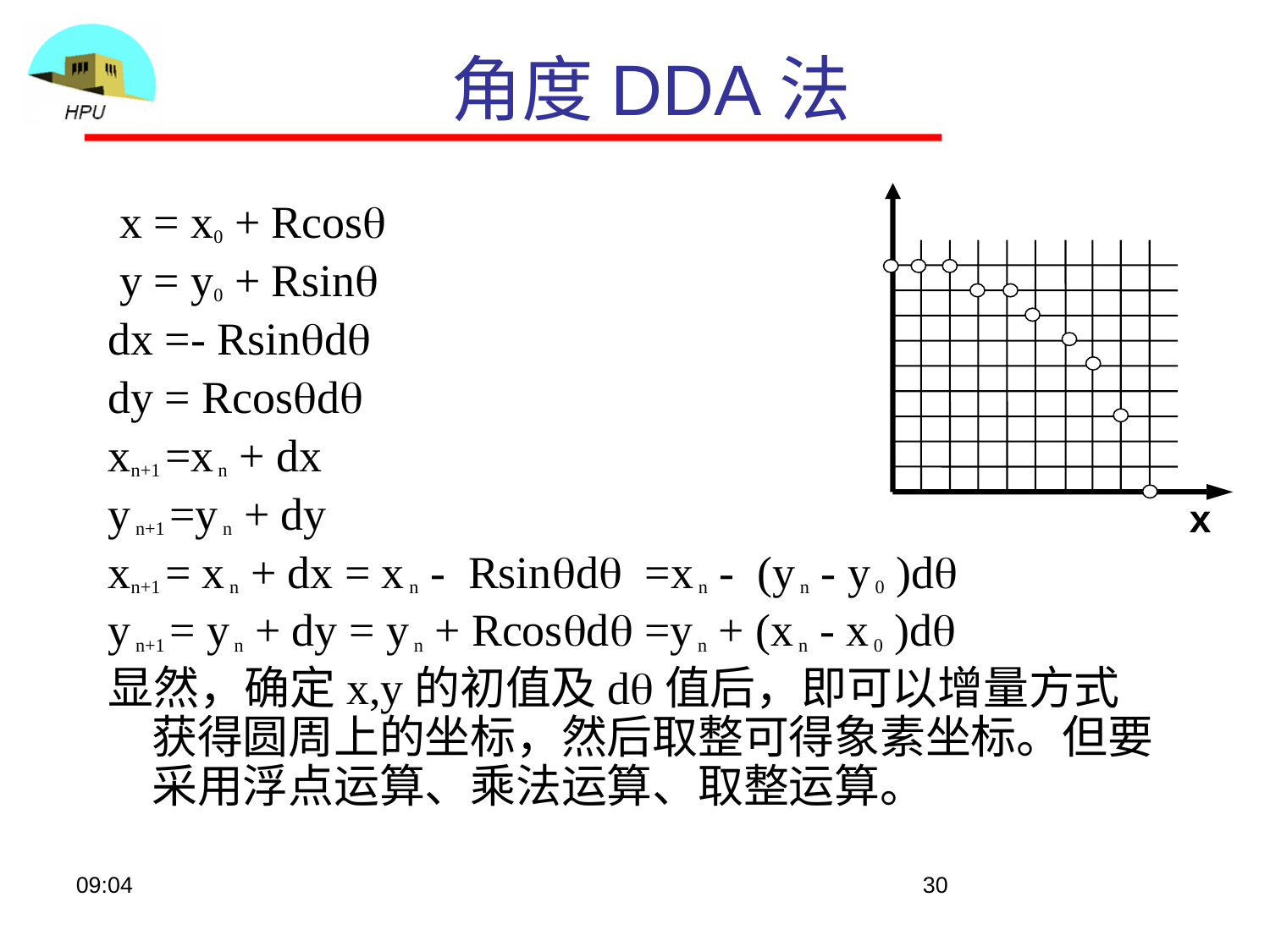

# 角度DDA法

x

 x = x0 + Rcosθ
 y = y0 + Rsinθ
dx =- Rsinθdθ
dy = Rcosθdθ
xn+1 =x n + dx
y n+1 =y n + dy
xn+1 = x n + dx = x n -  Rsinθdθ  =x n -  (y n - y 0 )dθ
y n+1 = y n + dy = y n + Rcosθdθ =y n + (x n - x 0 )dθ
显然，确定x,y的初值及dθ值后，即可以增量方式获得圆周上的坐标，然后取整可得象素坐标。但要采用浮点运算、乘法运算、取整运算。
09:04
30